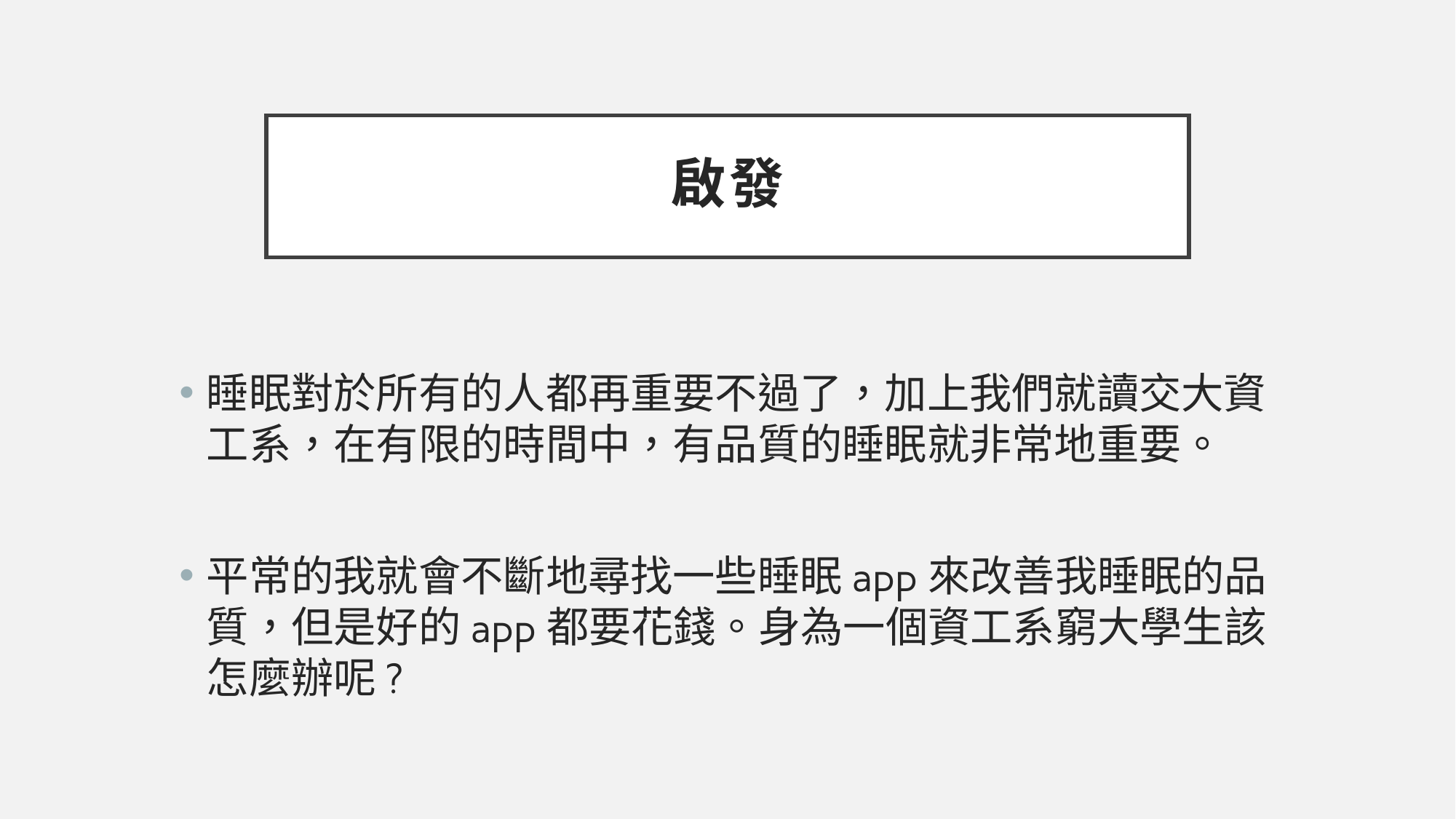

# 啟發

睡眠對於所有的人都再重要不過了，加上我們就讀交大資工系，在有限的時間中，有品質的睡眠就非常地重要。

平常的我就會不斷地尋找一些睡眠app來改善我睡眠的品質，但是好的app都要花錢。身為一個資工系窮大學生該怎麼辦呢?